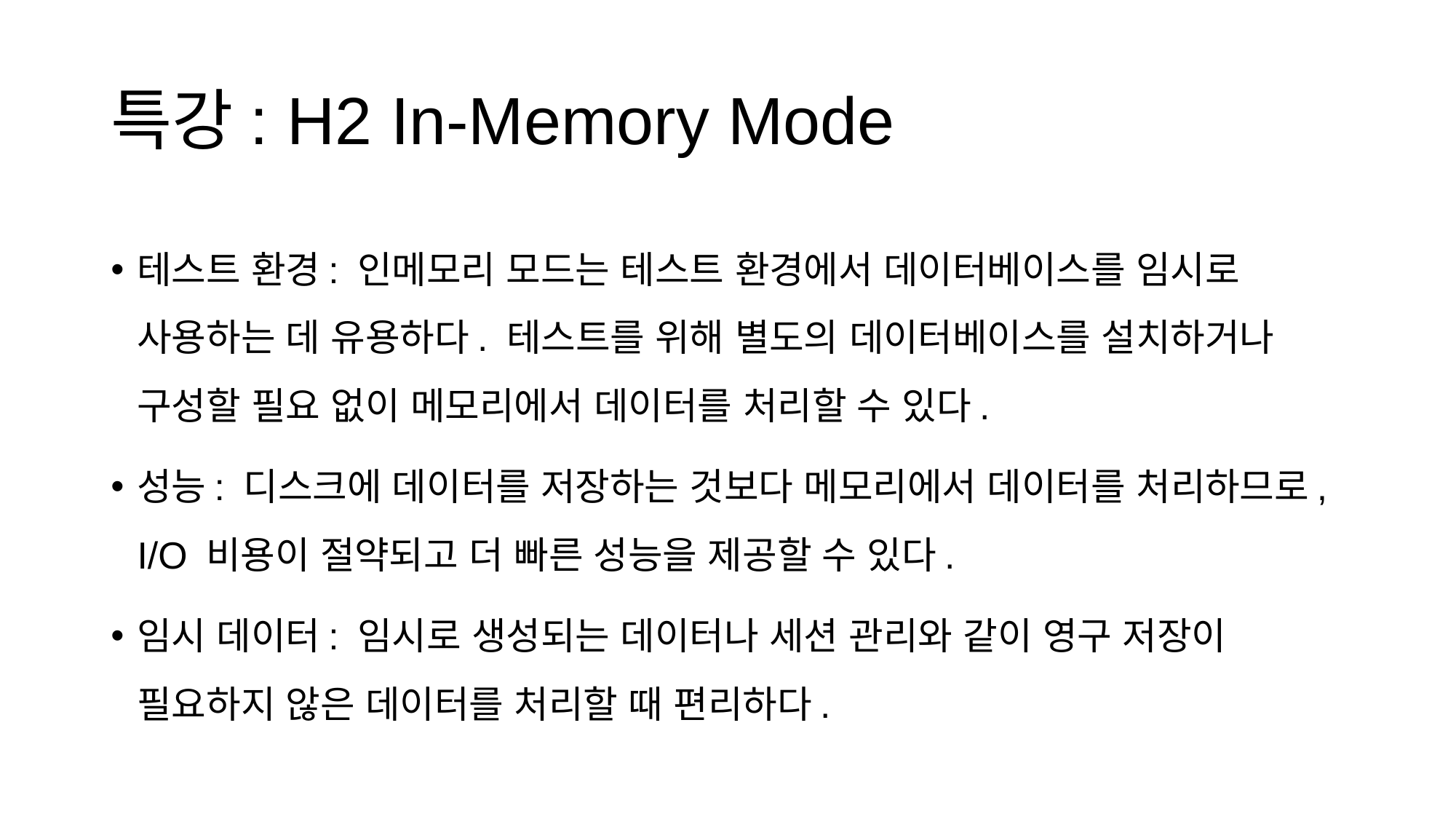

# 특강: H2 In-Memory Mode
테스트 환경: 인메모리 모드는 테스트 환경에서 데이터베이스를 임시로 사용하는 데 유용하다. 테스트를 위해 별도의 데이터베이스를 설치하거나 구성할 필요 없이 메모리에서 데이터를 처리할 수 있다.
성능: 디스크에 데이터를 저장하는 것보다 메모리에서 데이터를 처리하므로, I/O 비용이 절약되고 더 빠른 성능을 제공할 수 있다.
임시 데이터: 임시로 생성되는 데이터나 세션 관리와 같이 영구 저장이 필요하지 않은 데이터를 처리할 때 편리하다.